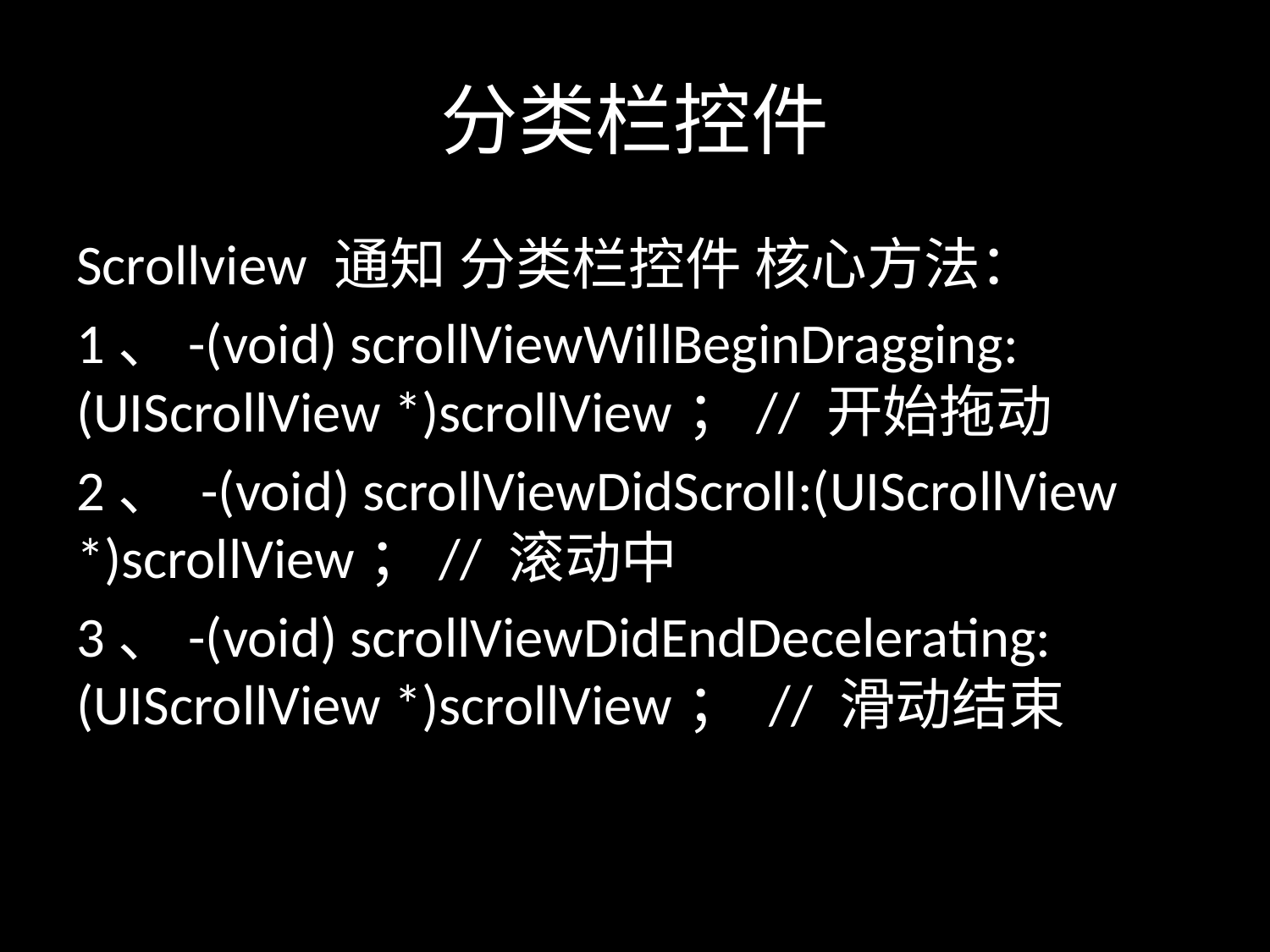

# 分类栏控件
Scrollview 通知 分类栏控件 核心方法：
1、-(void) scrollViewWillBeginDragging:(UIScrollView *)scrollView；// 开始拖动
2、 -(void) scrollViewDidScroll:(UIScrollView *)scrollView；// 滚动中
3、-(void) scrollViewDidEndDecelerating:(UIScrollView *)scrollView； // 滑动结束